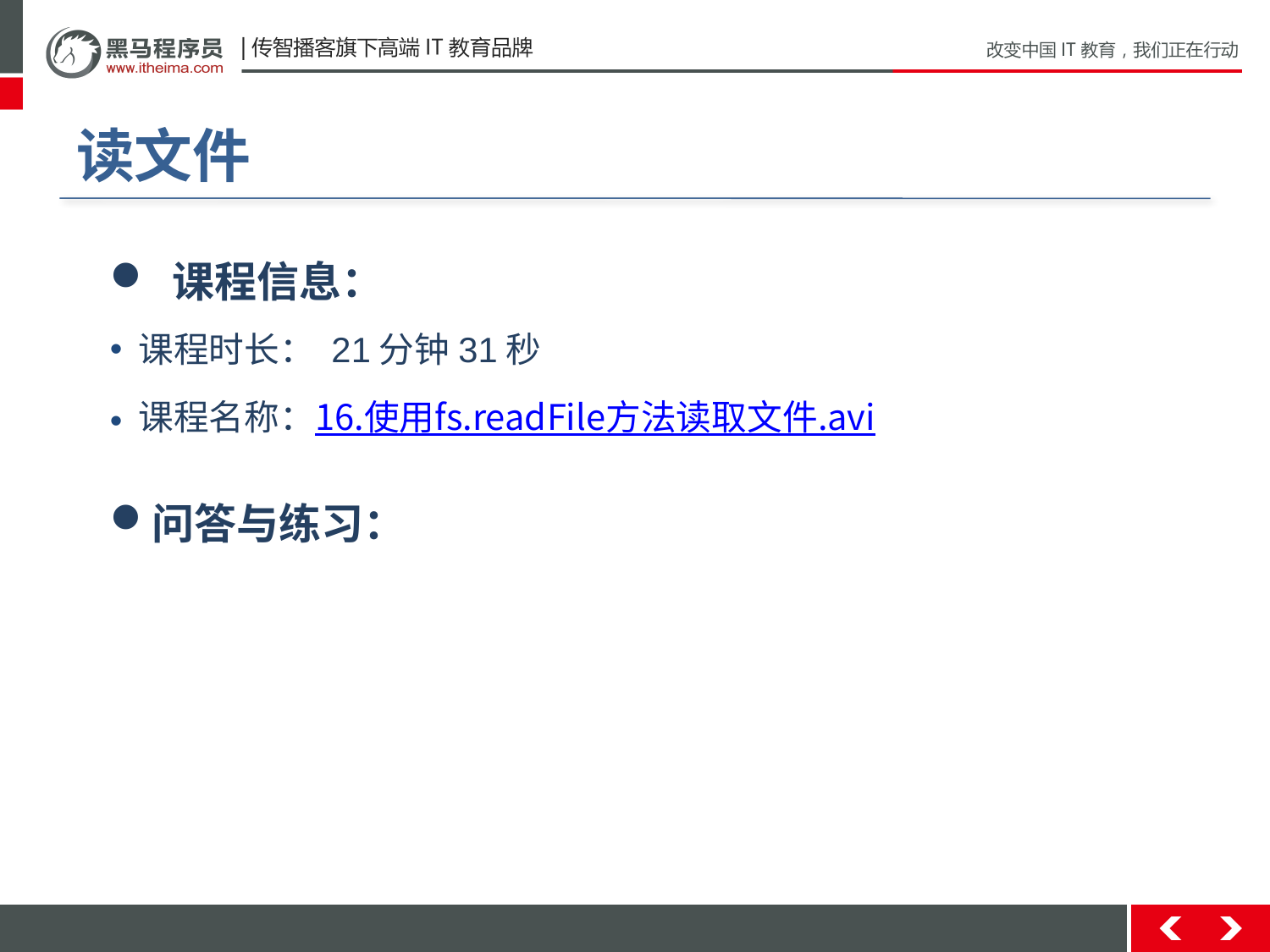

# 读文件
 课程信息：
 课程时长： 21分钟31秒
 课程名称：16.使用fs.readFile方法读取文件.avi
问答与练习：